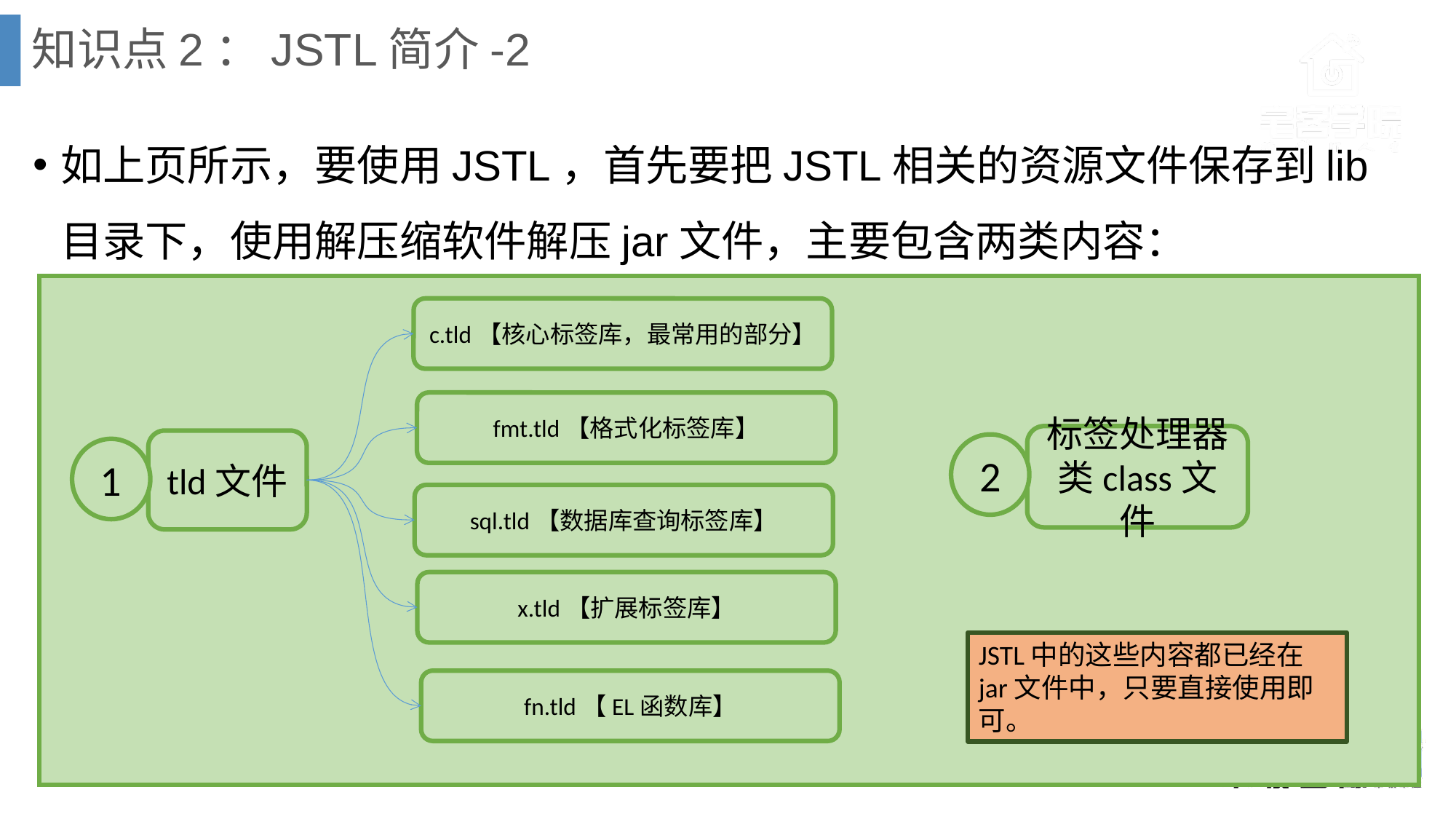

# 知识点2：JSTL简介-2
如上页所示，要使用JSTL，首先要把JSTL相关的资源文件保存到lib目录下，使用解压缩软件解压jar文件，主要包含两类内容：

c.tld【核心标签库，最常用的部分】
fmt.tld【格式化标签库】
标签处理器类class文件
tld文件
2
1
sql.tld【数据库查询标签库】
x.tld【扩展标签库】
JSTL中的这些内容都已经在jar文件中，只要直接使用即可。
fn.tld【EL函数库】